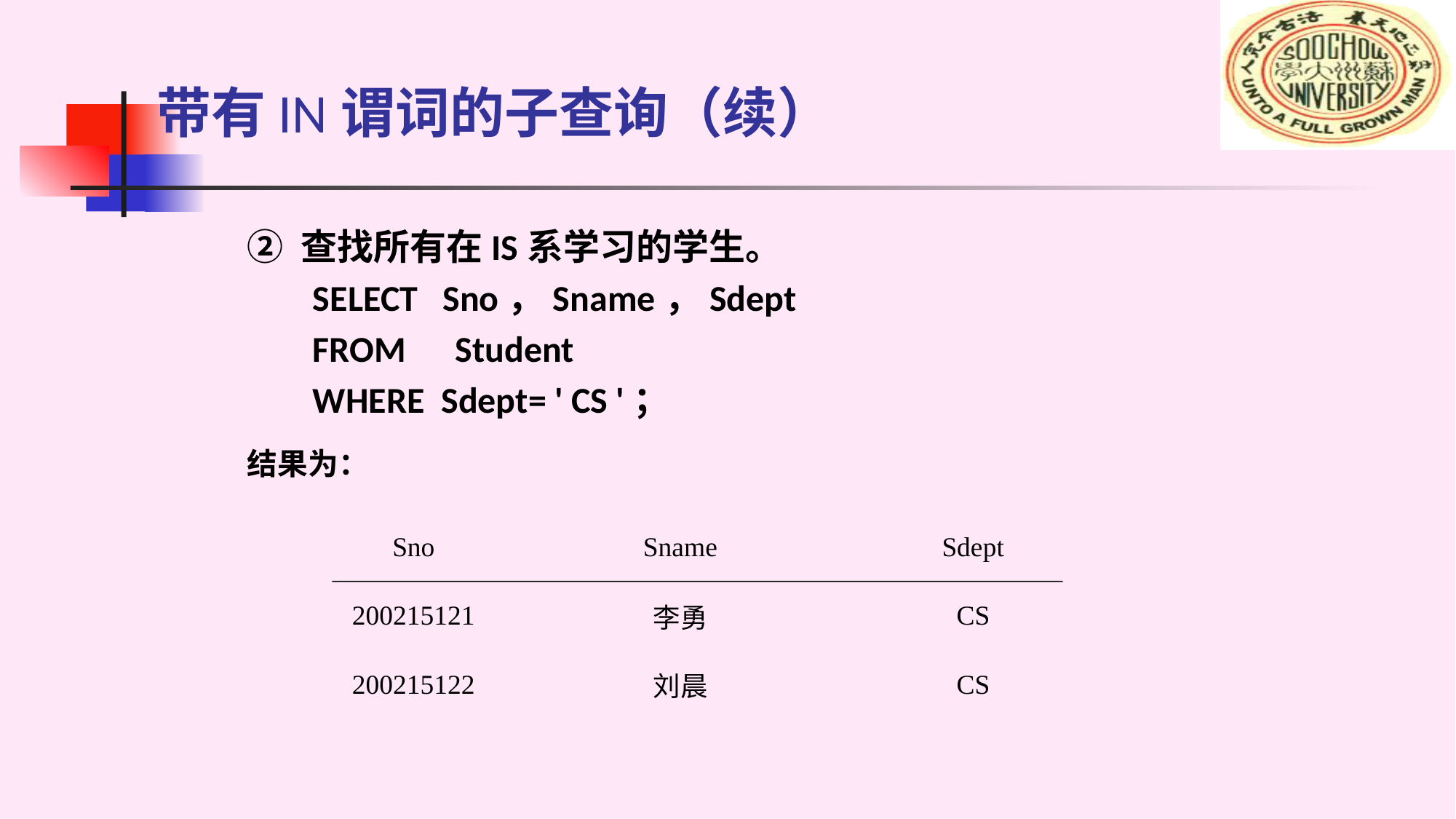

# 带有IN谓词的子查询（续）
② 查找所有在IS系学习的学生。
        SELECT   Sno，Sname，Sdept
        FROM      Student
        WHERE  Sdept= ' CS '；
结果为：
| Sno | Sname | Sdept |
| --- | --- | --- |
| 200215121 | 李勇 | CS |
| 200215122 | 刘晨 | CS |